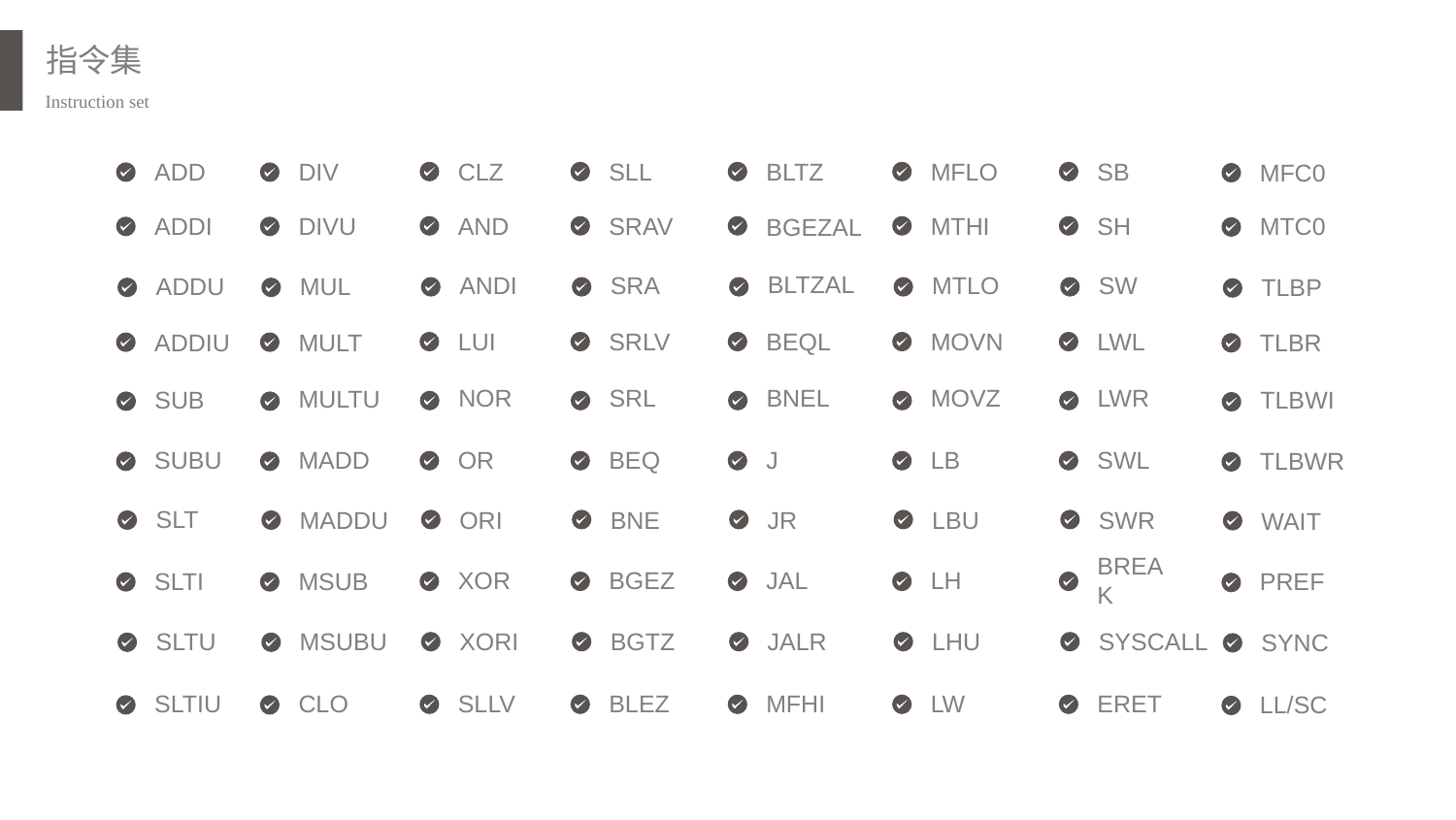

指令集

Instruction set
CLZ

SLL

BLTZ

MFLO

SB

ADD

DIV

MFC0

AND

SRAV

BGEZAL

MTHI

SH

ADDI

DIVU

MTC0

ANDI

SRA

BLTZAL

MTLO

SW

ADDU

MUL

TLBP

LUI

SRLV

BEQL

MOVN

LWL

ADDIU

MULT

TLBR

NOR

SRL

BNEL

MOVZ

LWR

MULTU

TLBWI

SUB

OR

BEQ

J

LB

SWL

SUBU

MADD

TLBWR

SLT

ORI

BNE

JR

LBU

SWR

MADDU

WAIT

XOR

BGEZ

JAL

LH

BREAK

SLTI

MSUB

PREF

SLTU

XORI

BGTZ

JALR

LHU

SYSCALL

MSUBU

SYNC

SLLV

BLEZ

MFHI

LW

ERET

SLTIU

CLO

LL/SC